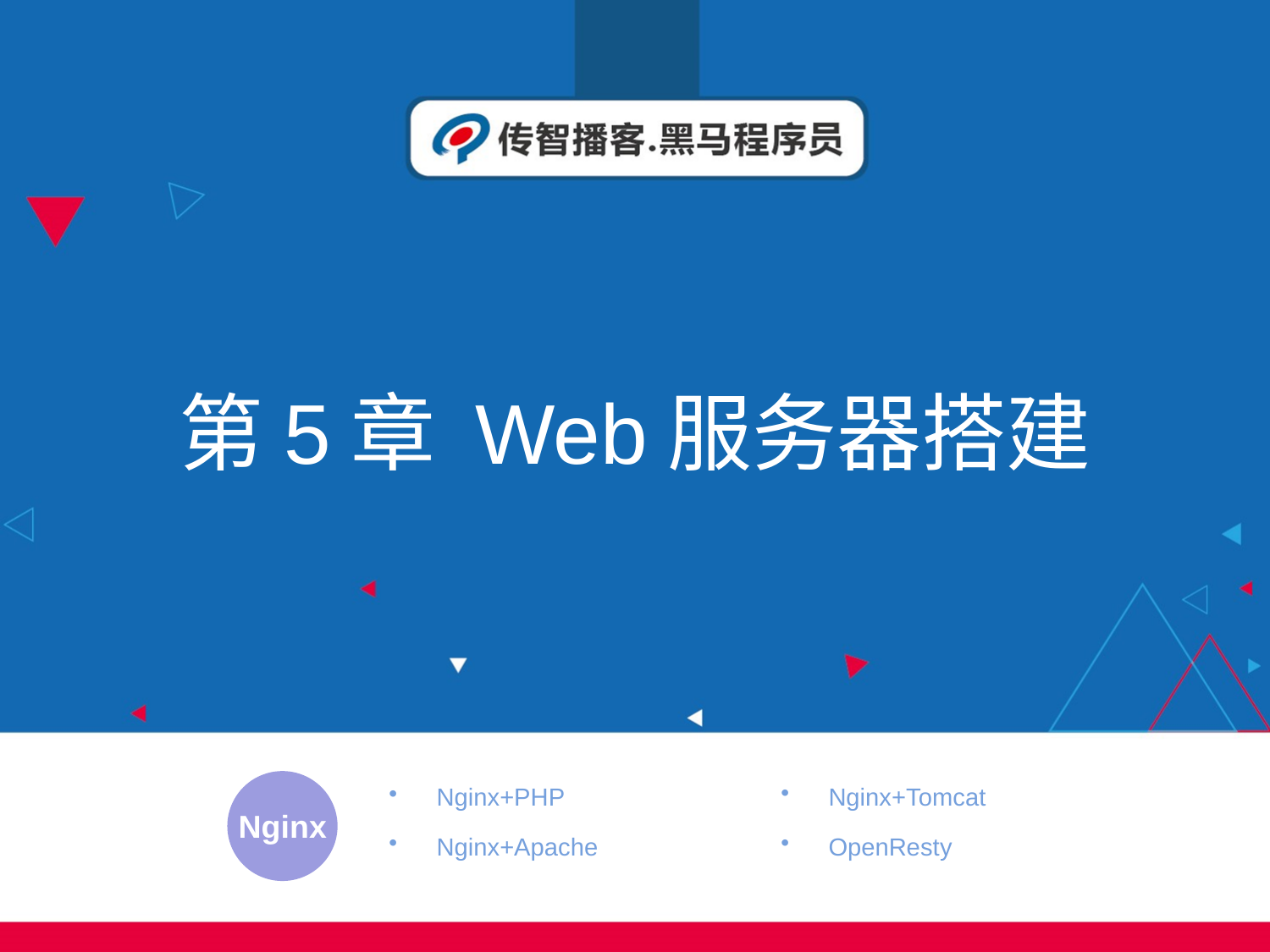

# 第5章 Web服务器搭建
Nginx+Tomcat
OpenResty
Nginx+PHP
Nginx+Apache